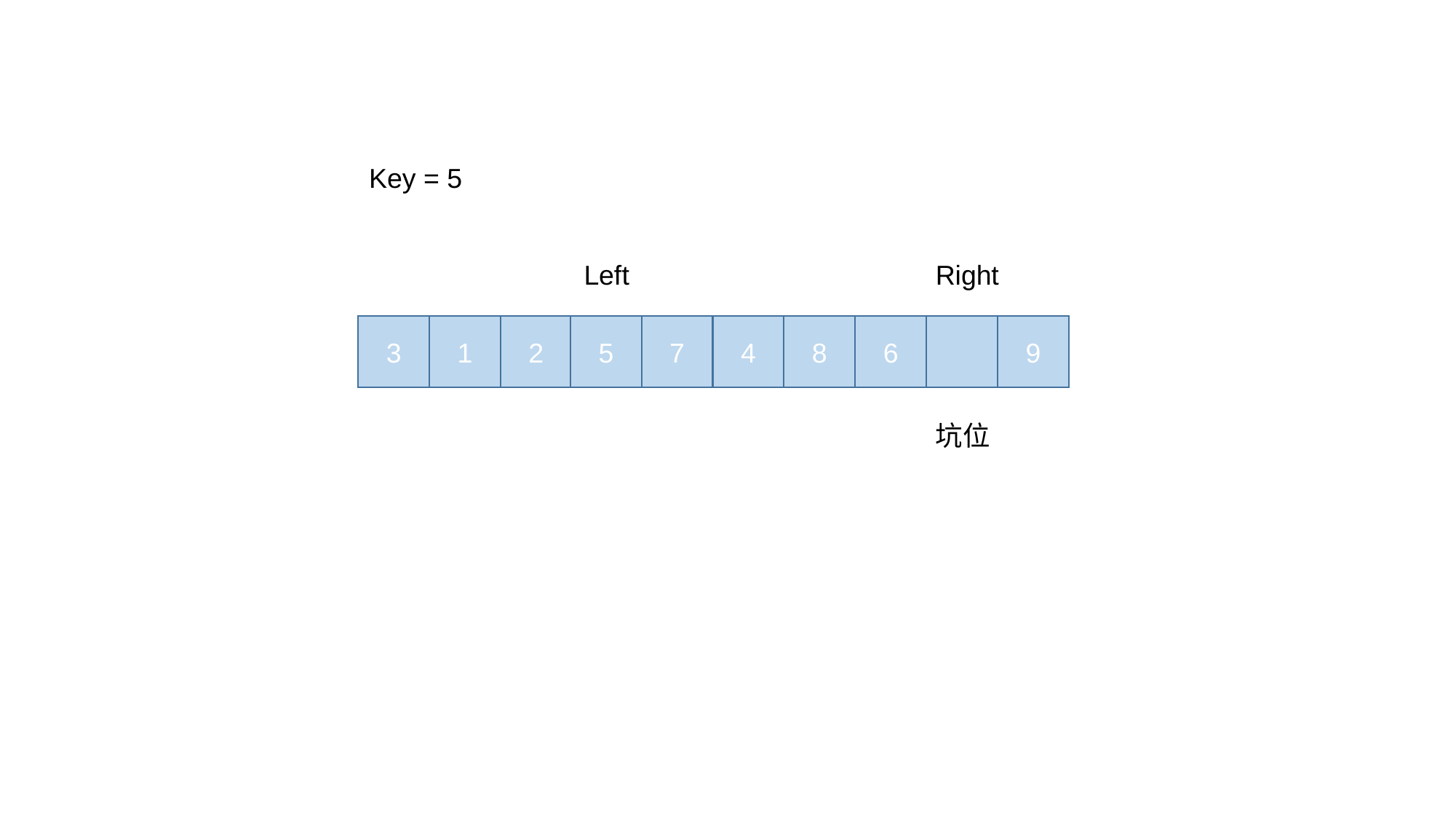

Key = 5

Left

Right

3
1
2
5
7
4
8
6

9
坑位